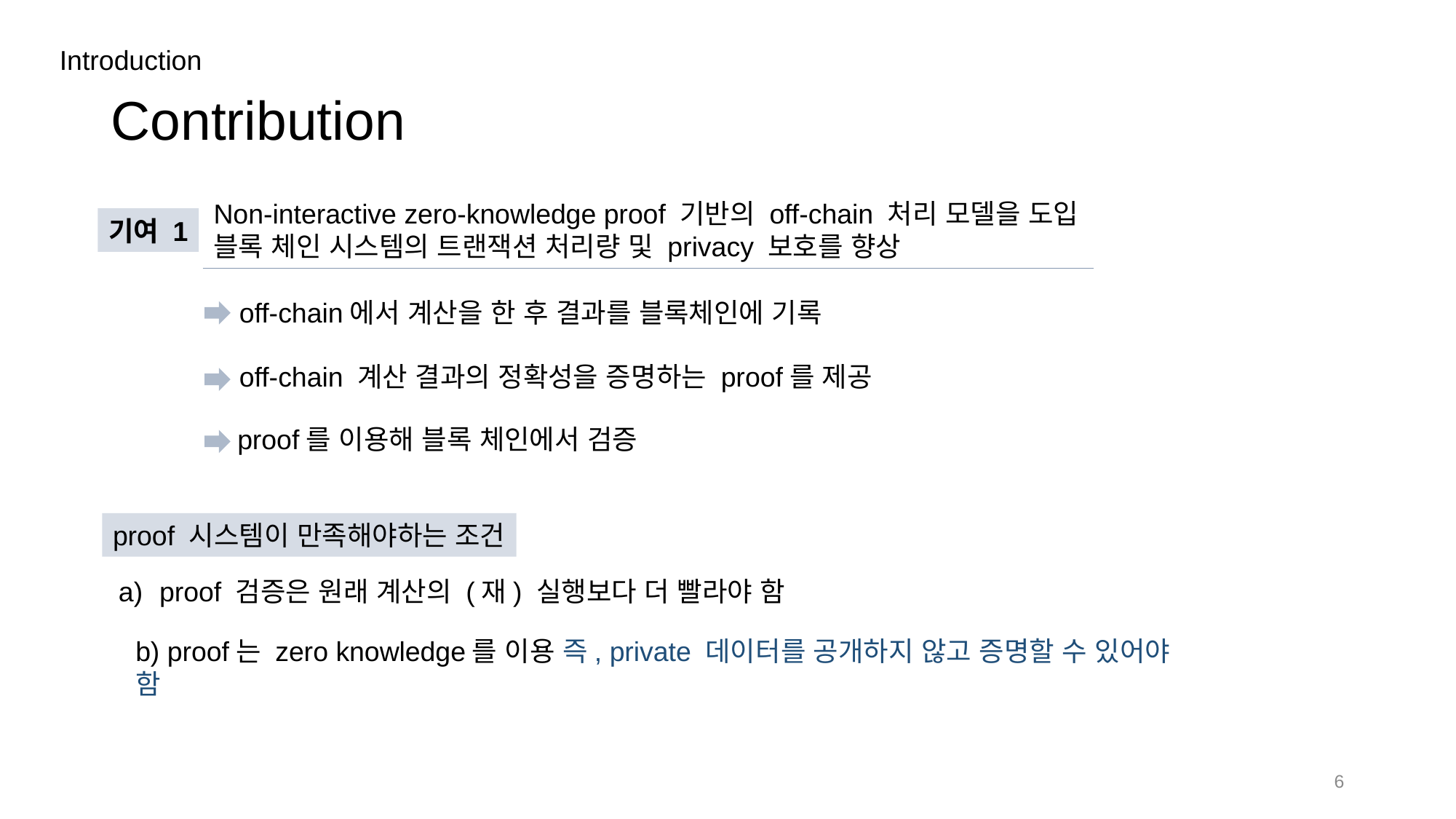

Introduction
# Contribution
Non-interactive zero-knowledge proof 기반의 off-chain 처리 모델을 도입
블록 체인 시스템의 트랜잭션 처리량 및 privacy 보호를 향상
기여 1
off-chain에서 계산을 한 후 결과를 블록체인에 기록

off-chain 계산 결과의 정확성을 증명하는 proof를 제공

proof를 이용해 블록 체인에서 검증

proof 시스템이 만족해야하는 조건
proof 검증은 원래 계산의 (재) 실행보다 더 빨라야 함
b) proof는 zero knowledge를 이용 즉, private 데이터를 공개하지 않고 증명할 수 있어야 함
6